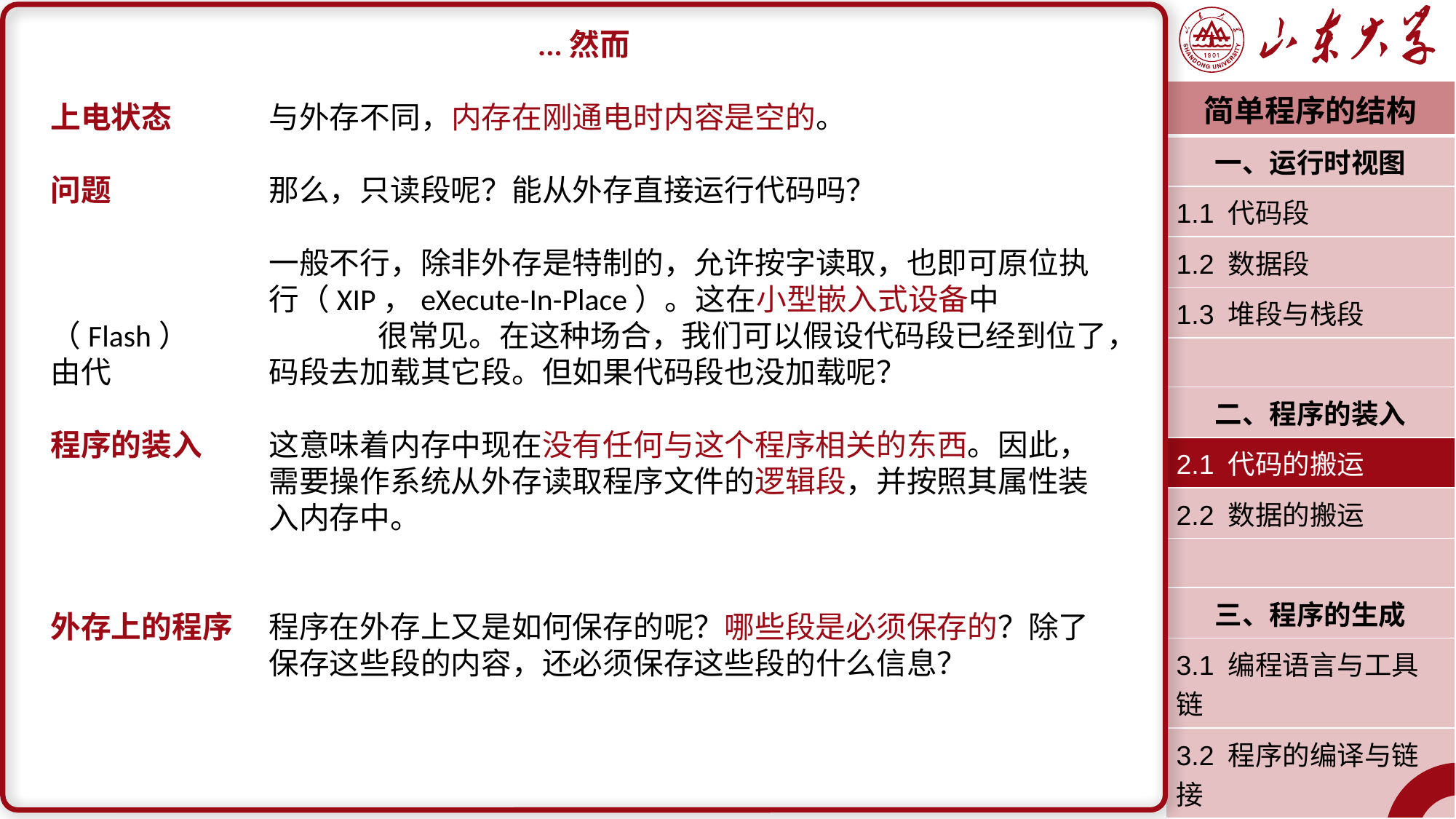

...然而

上电状态	与外存不同，内存在刚通电时内容是空的。

问题		那么，只读段呢？能从外存直接运行代码吗？

		一般不行，除非外存是特制的，允许按字读取，也即可原位执		行（XIP，eXecute-In-Place）。这在小型嵌入式设备中（Flash）		很常见。在这种场合，我们可以假设代码段已经到位了，由代		码段去加载其它段。但如果代码段也没加载呢？

程序的装入	这意味着内存中现在没有任何与这个程序相关的东西。因此，		需要操作系统从外存读取程序文件的逻辑段，并按照其属性装		入内存中。

外存上的程序	程序在外存上又是如何保存的呢？哪些段是必须保存的？除了		保存这些段的内容，还必须保存这些段的什么信息？
| 简单程序的结构 |
| --- |
| 一、运行时视图 |
| 1.1 代码段 |
| 1.2 数据段 |
| 1.3 堆段与栈段 |
|  |
| 二、程序的装入 |
| 2.1 代码的搬运 |
| 2.2 数据的搬运 |
|  |
| 三、程序的生成 |
| 3.1 编程语言与工具链 |
| 3.2 程序的编译与链接 |
| 3.3 过程调用与栈框 |
| 潘润宇 2023.03 |